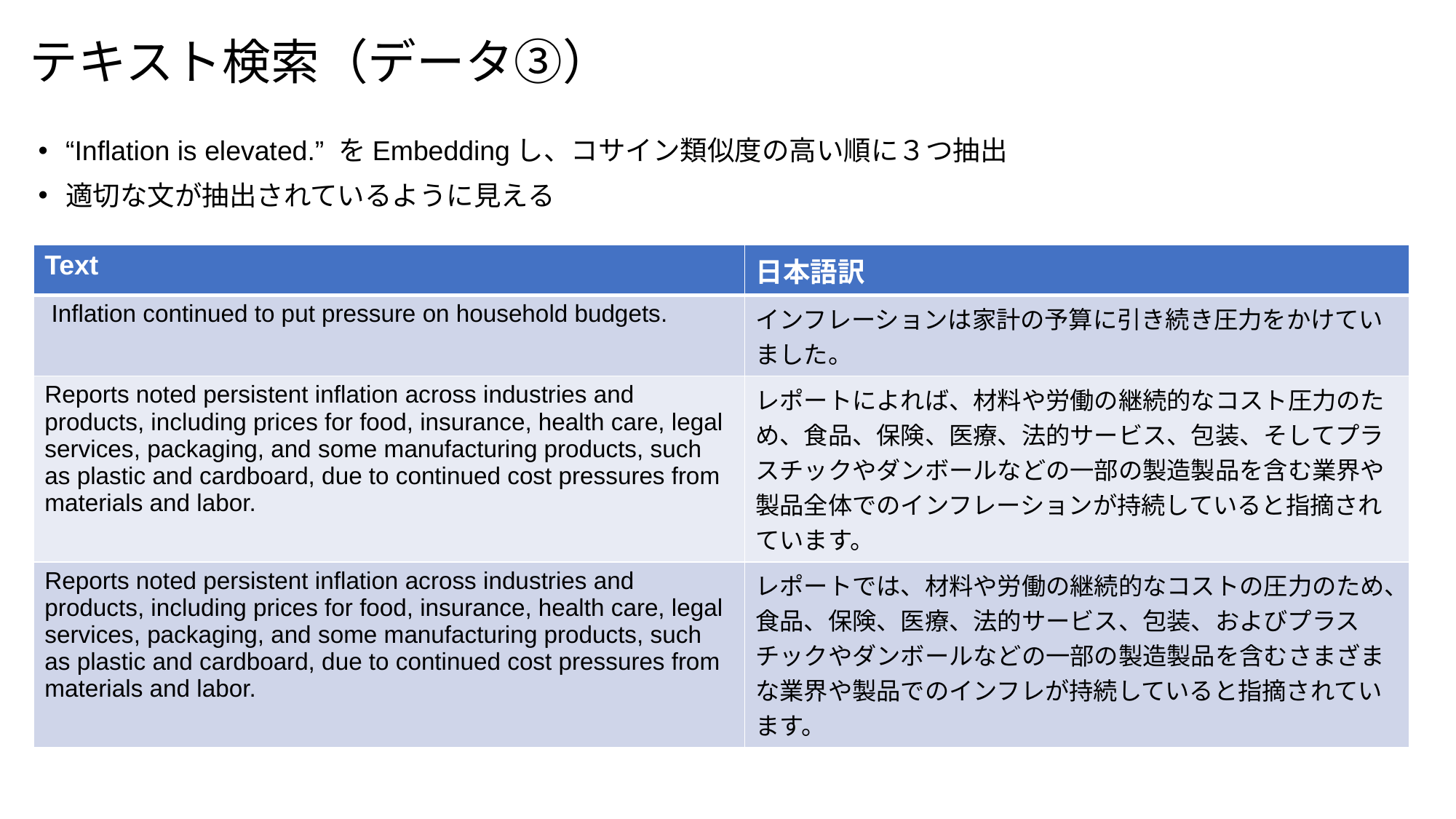

# テキスト検索（データ③）
“Inflation is elevated.” をEmbeddingし、コサイン類似度の高い順に３つ抽出
適切な文が抽出されているように見える
| Text | 日本語訳 |
| --- | --- |
| Inflation continued to put pressure on household budgets. | インフレーションは家計の予算に引き続き圧力をかけていました。 |
| Reports noted persistent inflation across industries and products, including prices for food, insurance, health care, legal services, packaging, and some manufacturing products, such as plastic and cardboard, due to continued cost pressures from materials and labor. | レポートによれば、材料や労働の継続的なコスト圧力のため、食品、保険、医療、法的サービス、包装、そしてプラスチックやダンボールなどの一部の製造製品を含む業界や製品全体でのインフレーションが持続していると指摘されています。 |
| Reports noted persistent inflation across industries and products, including prices for food, insurance, health care, legal services, packaging, and some manufacturing products, such as plastic and cardboard, due to continued cost pressures from materials and labor. | レポートでは、材料や労働の継続的なコストの圧力のため、食品、保険、医療、法的サービス、包装、およびプラスチックやダンボールなどの一部の製造製品を含むさまざまな業界や製品でのインフレが持続していると指摘されています。 |